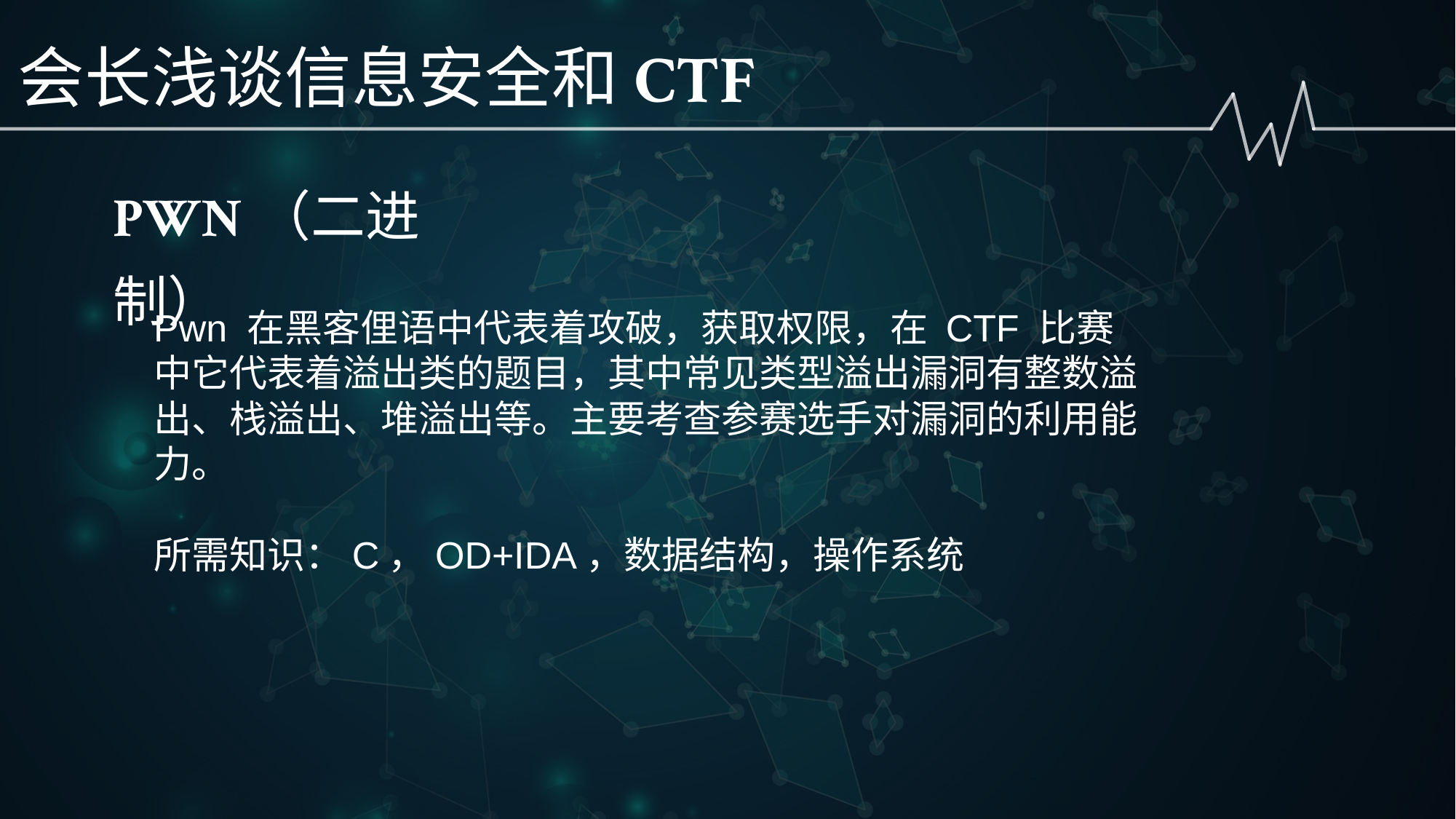

会长浅谈信息安全和CTF
PWN（二进制）
Pwn 在黑客俚语中代表着攻破，获取权限，在 CTF 比赛中它代表着溢出类的题目，其中常见类型溢出漏洞有整数溢出、栈溢出、堆溢出等。主要考查参赛选手对漏洞的利用能力。

所需知识：C，OD+IDA，数据结构，操作系统